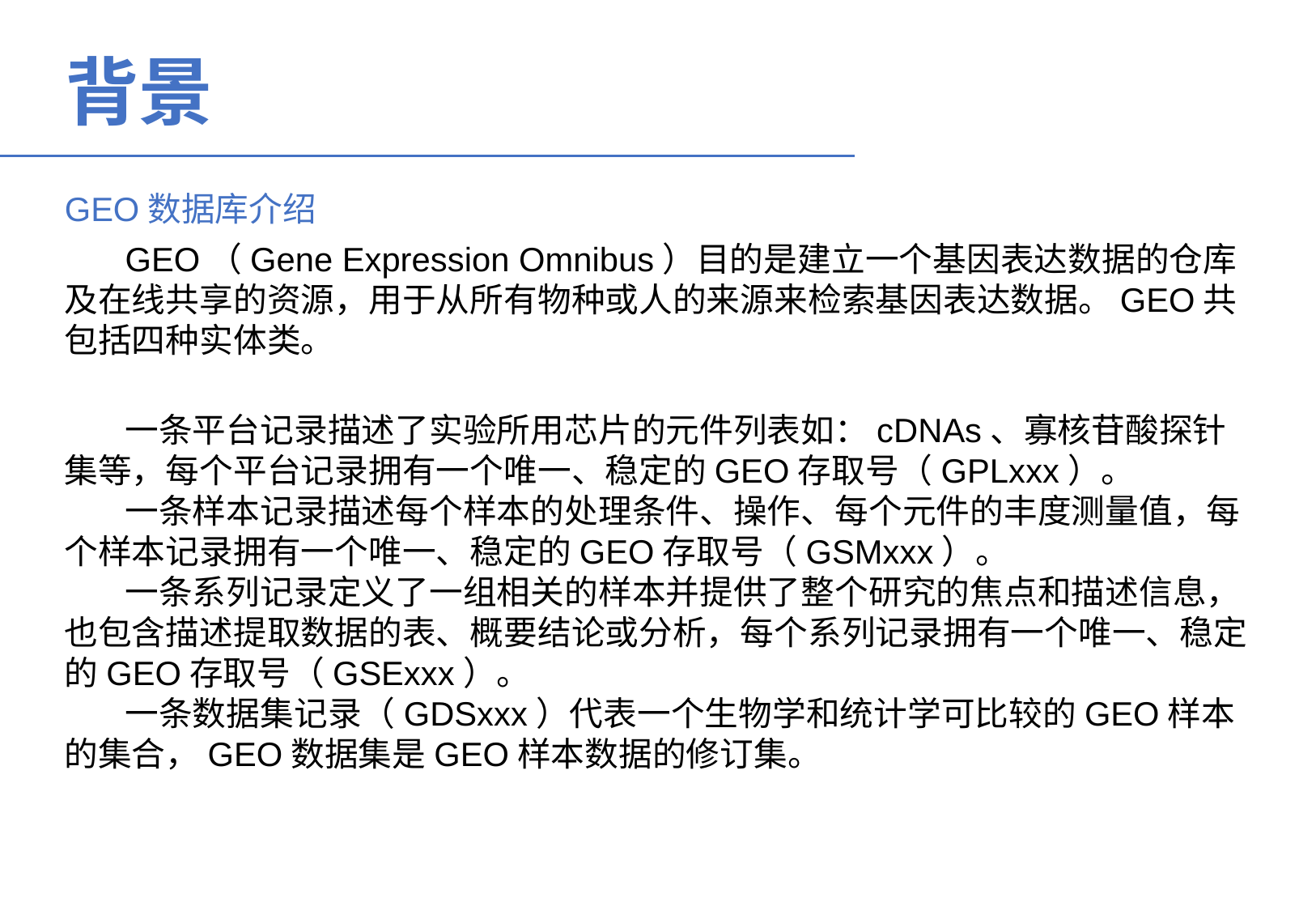

背景
GEO数据库介绍
GEO（Gene Expression Omnibus）目的是建立一个基因表达数据的仓库及在线共享的资源，用于从所有物种或人的来源来检索基因表达数据。GEO共包括四种实体类。
一条平台记录描述了实验所用芯片的元件列表如：cDNAs、寡核苷酸探针集等，每个平台记录拥有一个唯一、稳定的GEO存取号（GPLxxx）。
一条样本记录描述每个样本的处理条件、操作、每个元件的丰度测量值，每个样本记录拥有一个唯一、稳定的GEO存取号（GSMxxx）。
一条系列记录定义了一组相关的样本并提供了整个研究的焦点和描述信息，也包含描述提取数据的表、概要结论或分析，每个系列记录拥有一个唯一、稳定的GEO存取号（GSExxx）。
一条数据集记录（GDSxxx）代表一个生物学和统计学可比较的GEO样本的集合，GEO数据集是GEO样本数据的修订集。